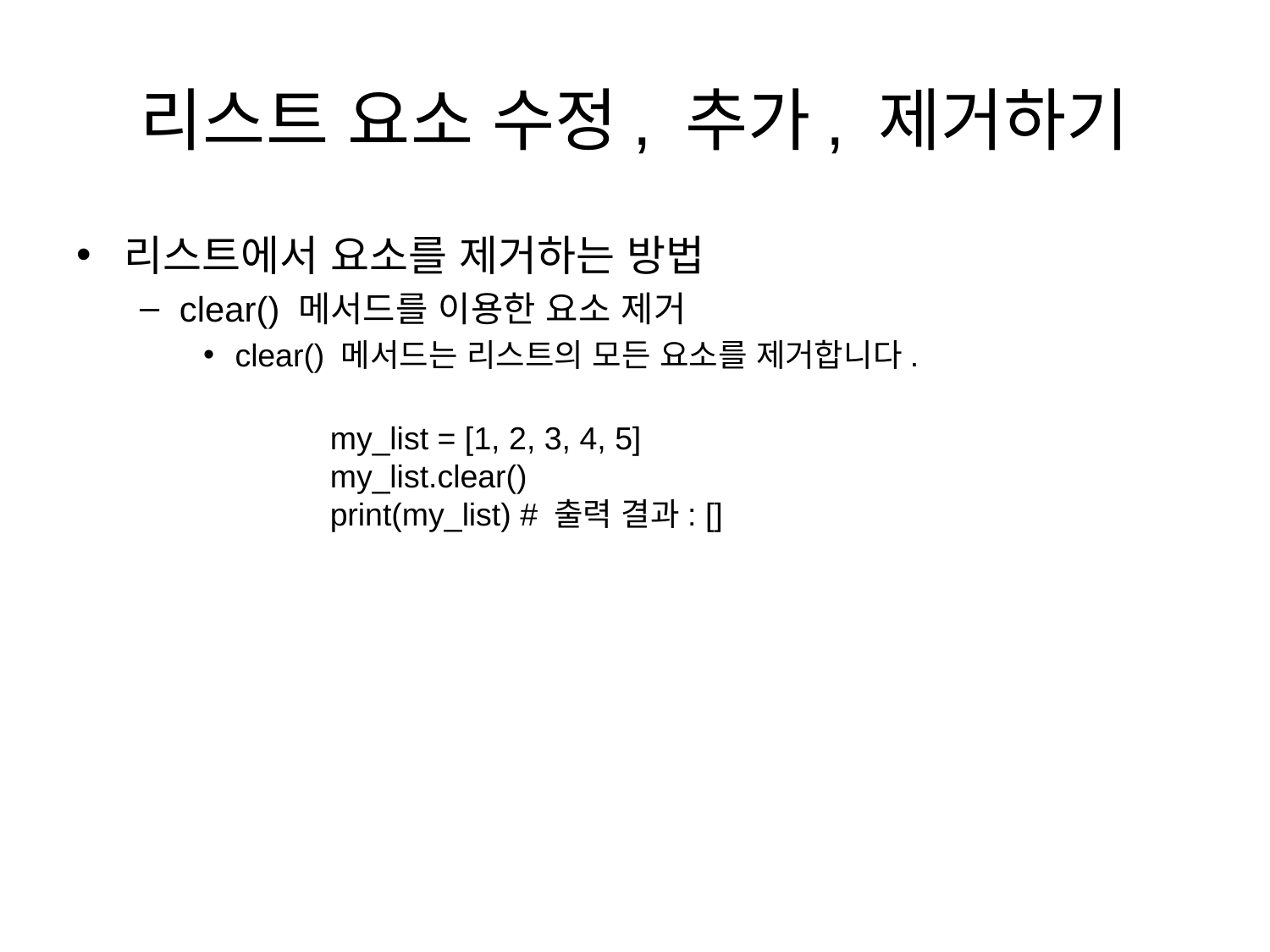

# 리스트 요소 수정, 추가, 제거하기
리스트에서 요소를 제거하는 방법
clear() 메서드를 이용한 요소 제거
clear() 메서드는 리스트의 모든 요소를 제거합니다.

my_list = [1, 2, 3, 4, 5]
my_list.clear()
print(my_list) # 출력 결과: []